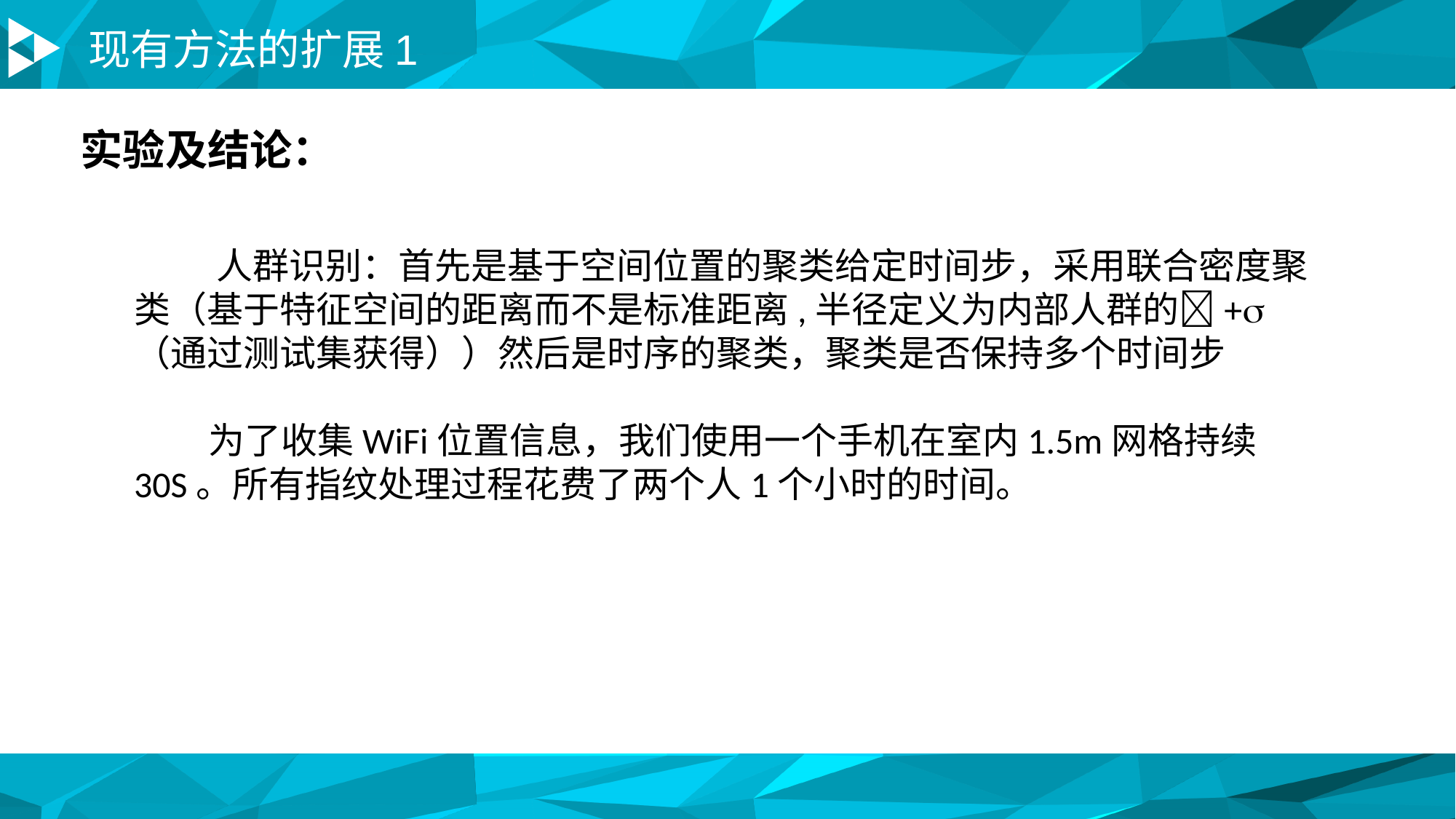

现有方法的扩展1
实验及结论：
2

         人群识别：首先是基于空间位置的聚类给定时间步，采用联合密度聚类（基于特征空间的距离而不是标准距离,半径定义为内部人群的μ+σ（通过测试集获得））然后是时序的聚类，聚类是否保持多个时间步

        为了收集WiFi位置信息，我们使用一个手机在室内1.5m网格持续30S。所有指纹处理过程花费了两个人1个小时的时间。